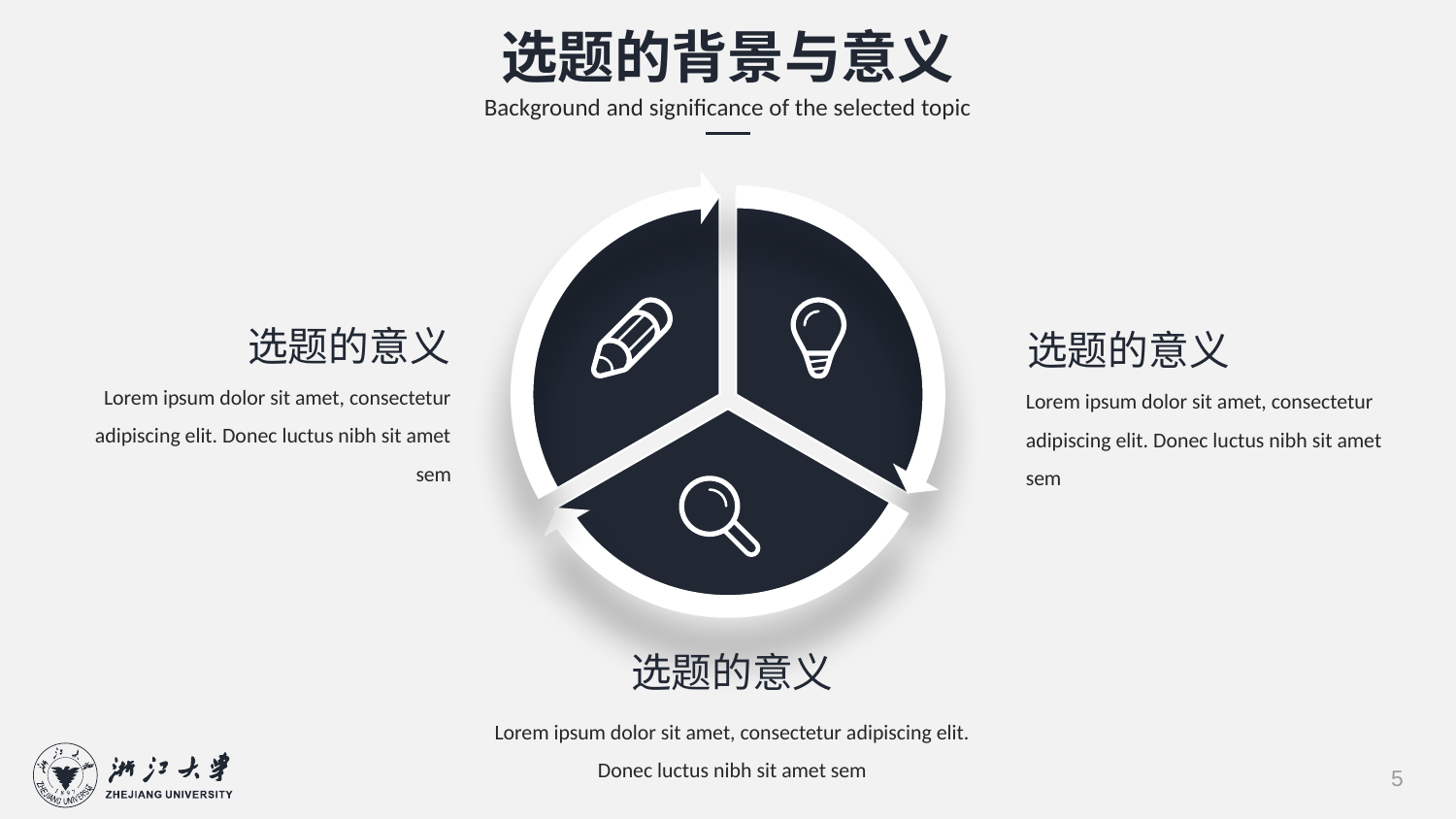

选题的背景与意义
Background and significance of the selected topic

选题的意义
选题的意义
Lorem ipsum dolor sit amet, consectetur adipiscing elit. Donec luctus nibh sit amet sem
Lorem ipsum dolor sit amet, consectetur adipiscing elit. Donec luctus nibh sit amet sem

选题的意义
Lorem ipsum dolor sit amet, consectetur adipiscing elit. Donec luctus nibh sit amet sem
5